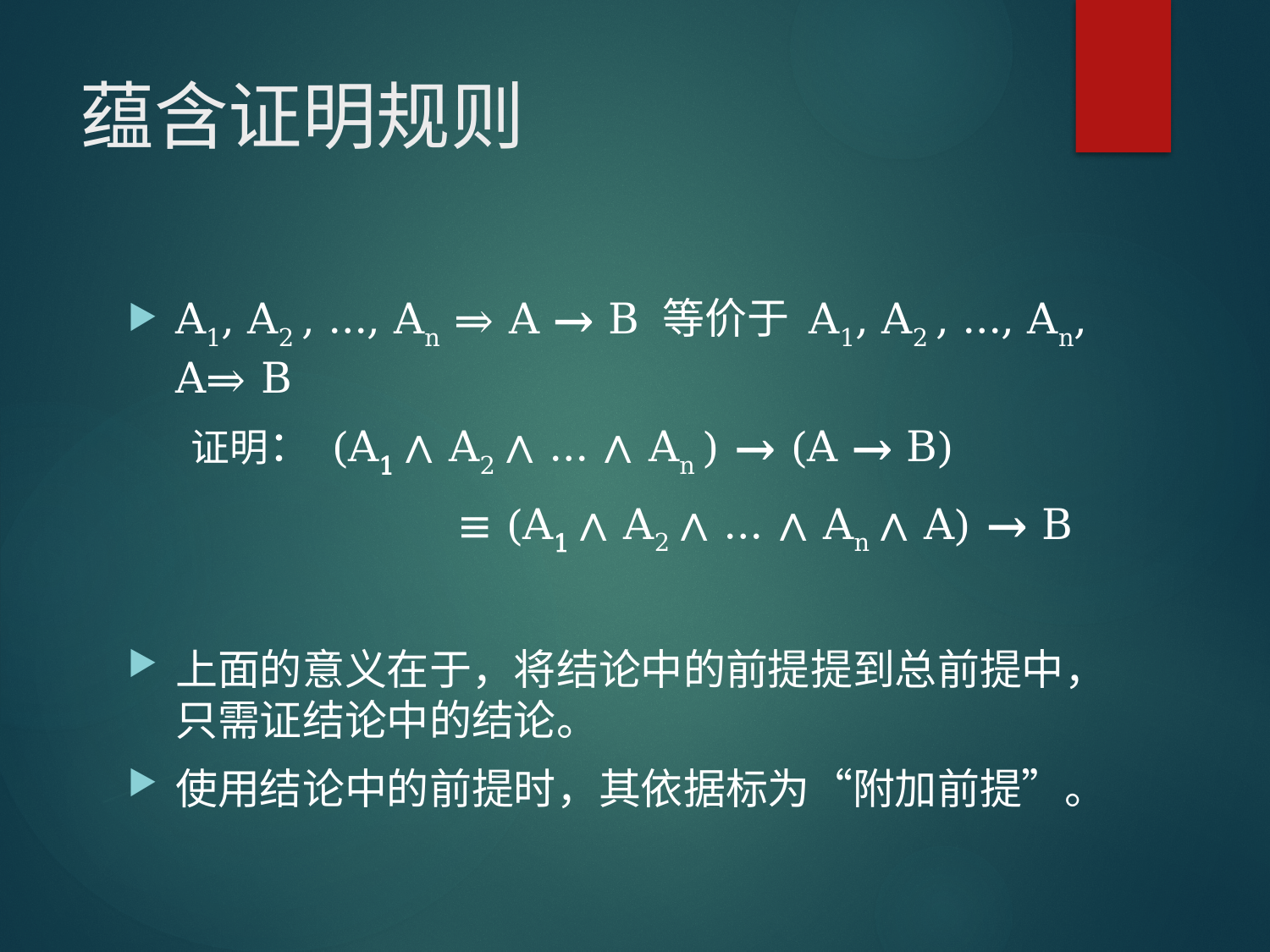

# 蕴含证明规则
A1, A2 , …, An ⇒ A → B 等价于 A1, A2 , …, An, A⇒ B
证明： (A1 ∧ A2 ∧ … ∧ An ) → (A → B)
		 ≡ (A1 ∧ A2 ∧ … ∧ An ∧ A) → B

上面的意义在于，将结论中的前提提到总前提中，只需证结论中的结论。
使用结论中的前提时，其依据标为“附加前提”。